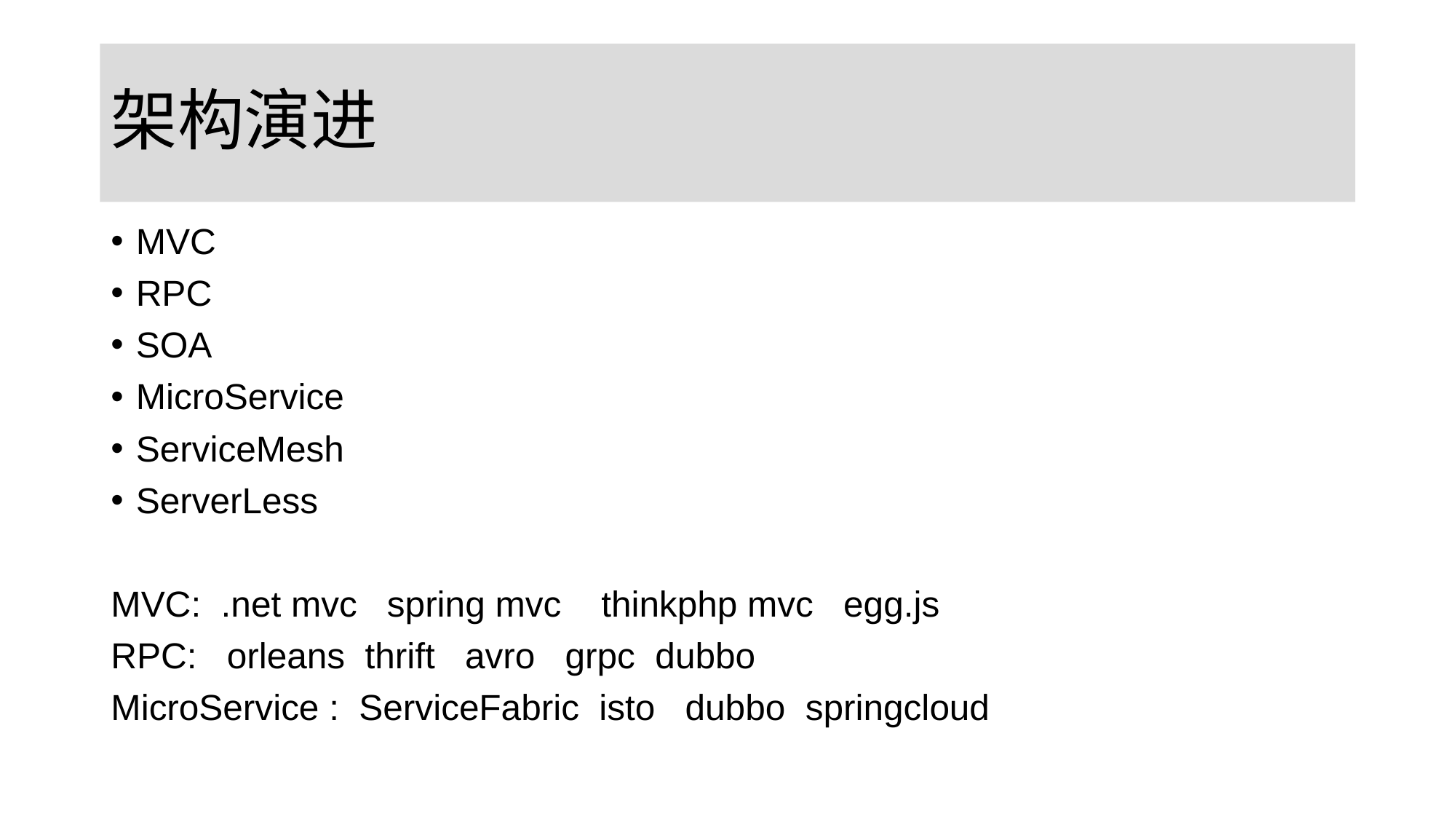

# 架构演进
MVC
RPC
SOA
MicroService
ServiceMesh
ServerLess

MVC:  .net mvc   spring mvc    thinkphp mvc   egg.js
RPC:   orleans  thrift   avro   grpc  dubbo
MicroService :  ServiceFabric  isto   dubbo  springcloud